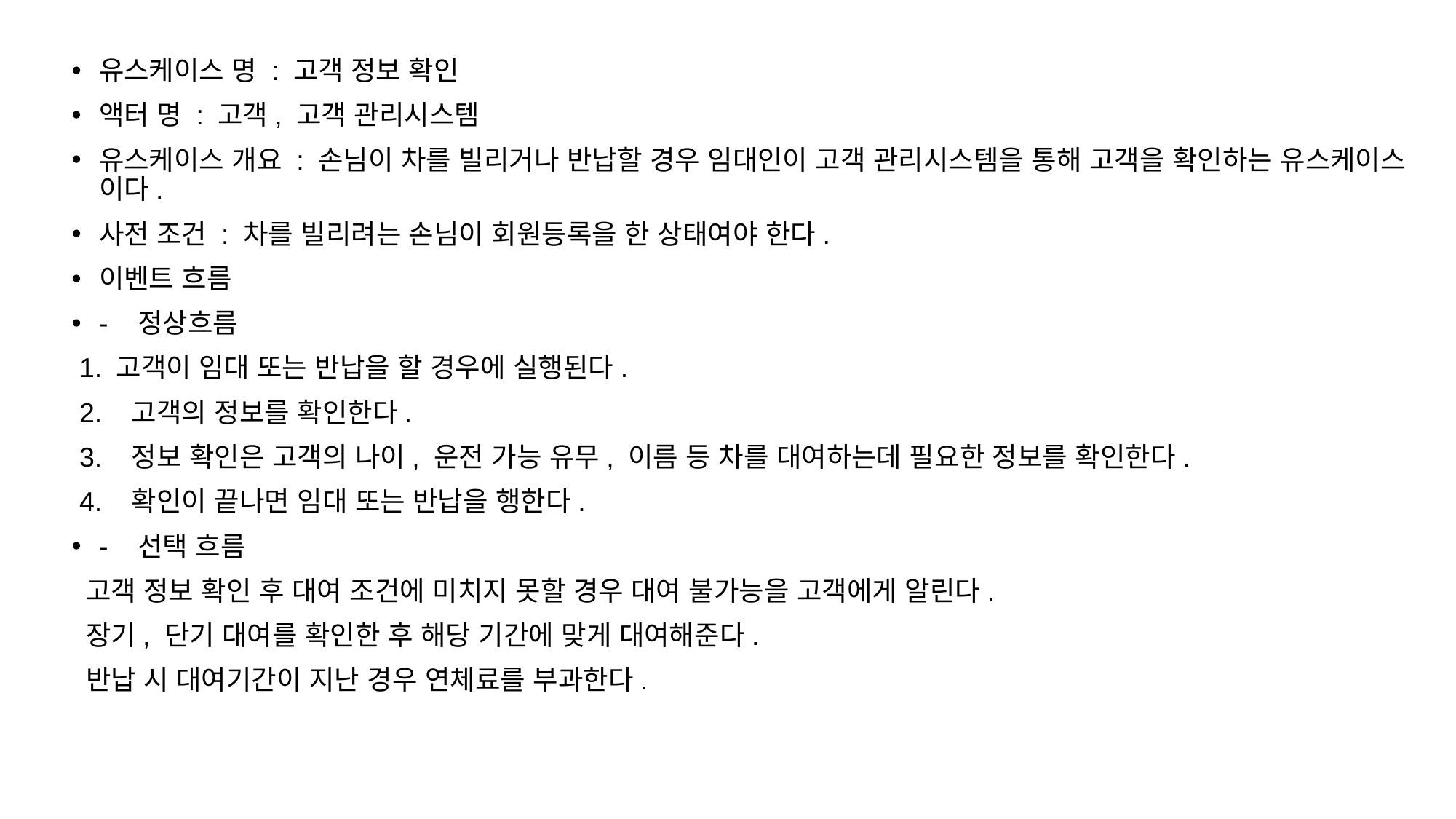

유스케이스 명 : 고객 정보 확인
액터 명 : 고객, 고객 관리시스템
유스케이스 개요 : 손님이 차를 빌리거나 반납할 경우 임대인이 고객 관리시스템을 통해 고객을 확인하는 유스케이스 이다.
사전 조건 : 차를 빌리려는 손님이 회원등록을 한 상태여야 한다.
이벤트 흐름
-   정상흐름
 1. 고객이 임대 또는 반납을 할 경우에 실행된다.
 2.   고객의 정보를 확인한다.
 3.   정보 확인은 고객의 나이, 운전 가능 유무, 이름 등 차를 대여하는데 필요한 정보를 확인한다.
 4.   확인이 끝나면 임대 또는 반납을 행한다.
-   선택 흐름
 고객 정보 확인 후 대여 조건에 미치지 못할 경우 대여 불가능을 고객에게 알린다.
 장기, 단기 대여를 확인한 후 해당 기간에 맞게 대여해준다.
 반납 시 대여기간이 지난 경우 연체료를 부과한다.